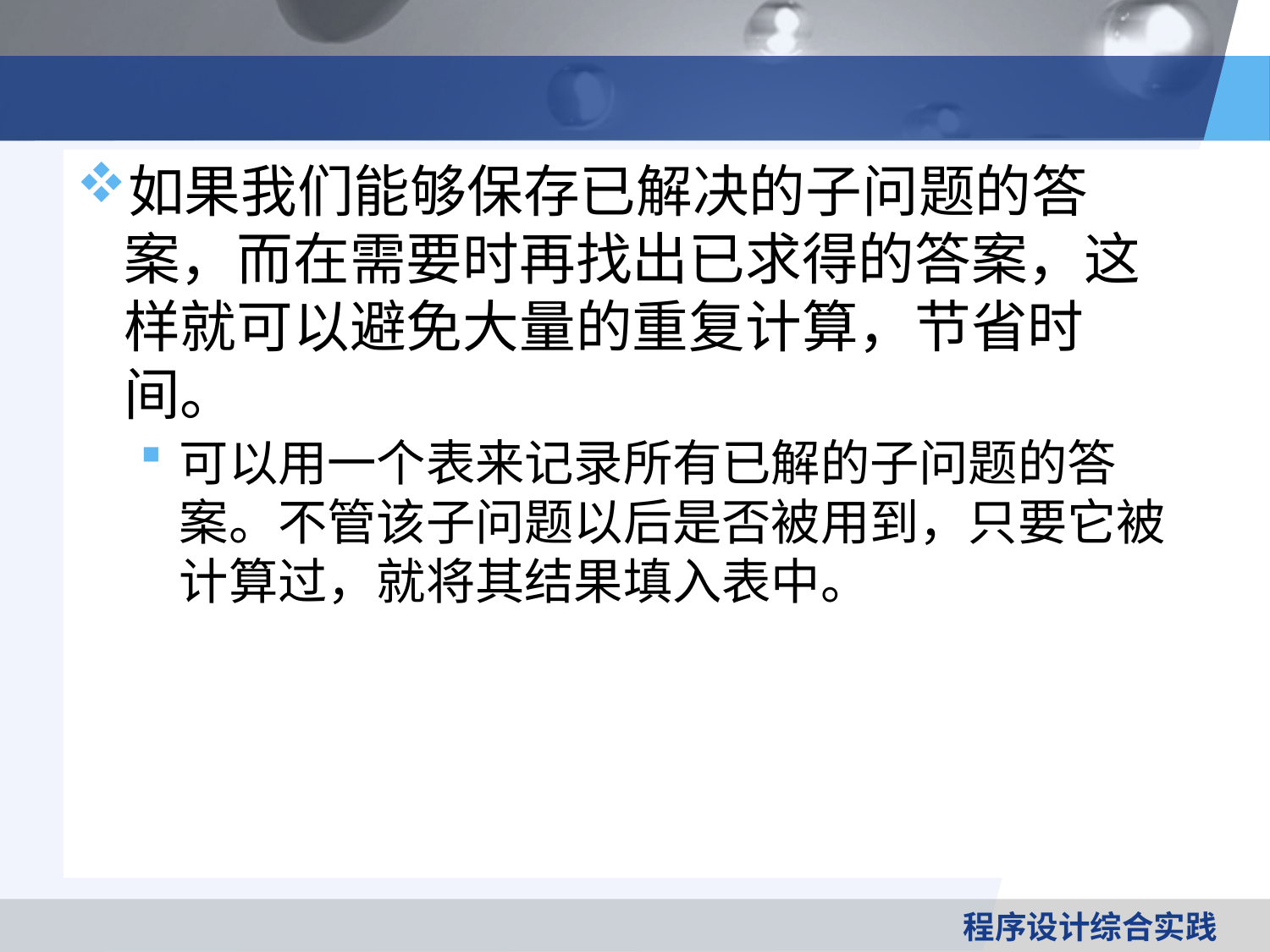

#
如果我们能够保存已解决的子问题的答案，而在需要时再找出已求得的答案，这样就可以避免大量的重复计算，节省时间。
可以用一个表来记录所有已解的子问题的答案。不管该子问题以后是否被用到，只要它被计算过，就将其结果填入表中。